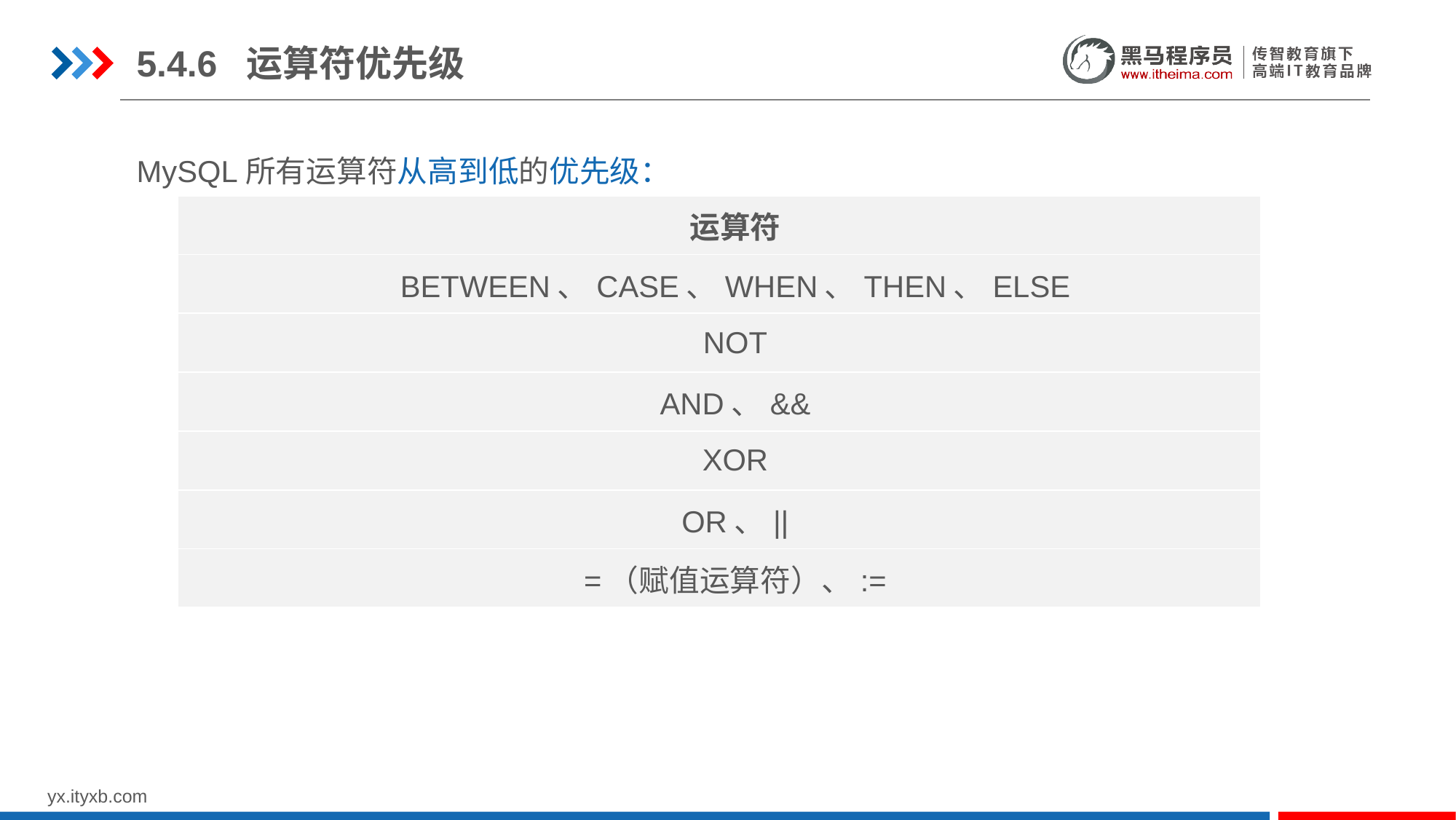

5.4.6  运算符优先级
MySQL所有运算符从高到低的优先级：
| 运算符 |
| --- |
| BETWEEN、CASE、WHEN、THEN、ELSE |
| NOT |
| AND、&& |
| XOR |
| OR、|| |
| =（赋值运算符）、:= |